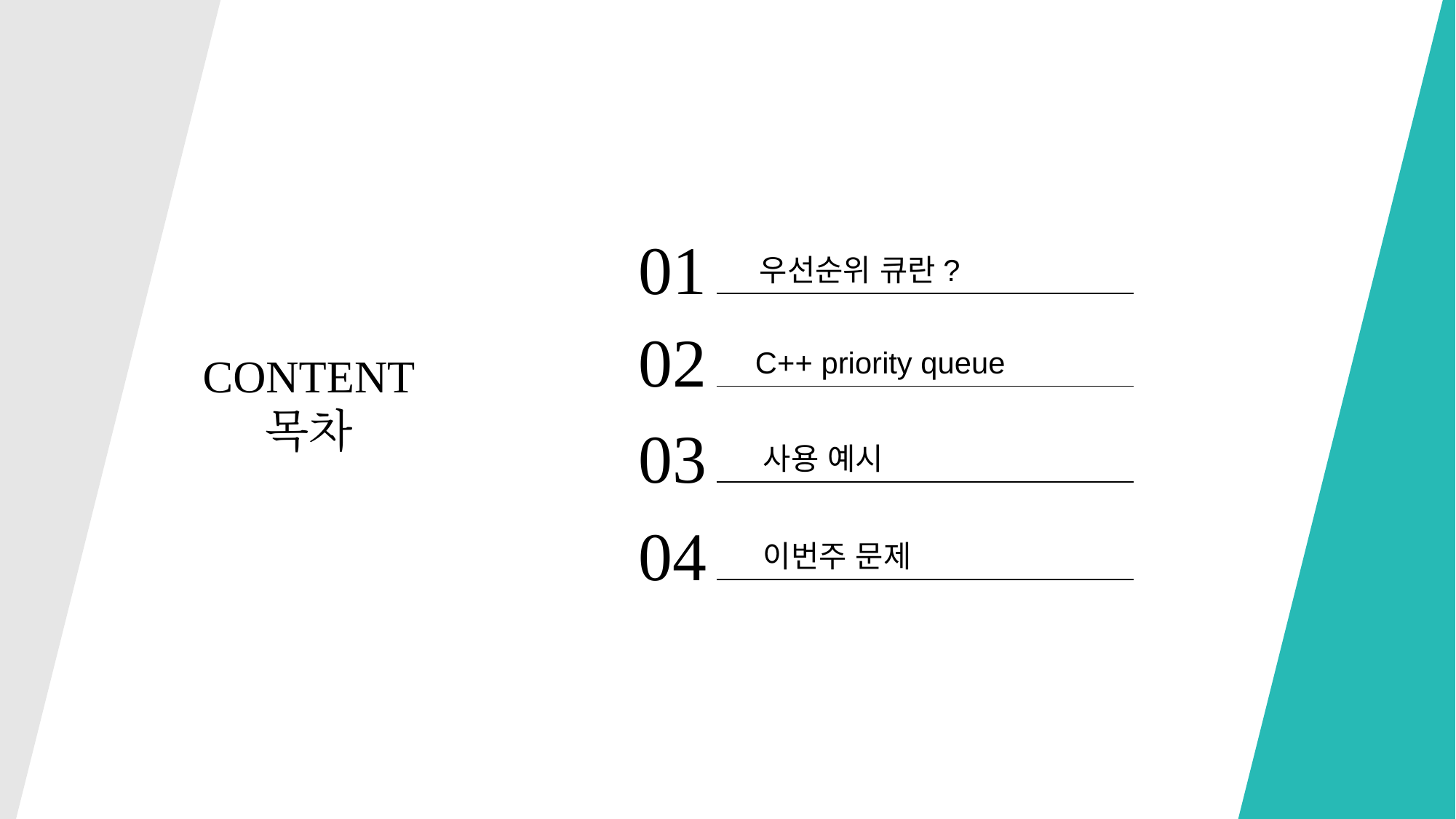

01
  우선순위 큐란?
02
# 체스게임
  C++ priority queue
CONTENT
목차
03
  사용 예시
04
  이번주 문제